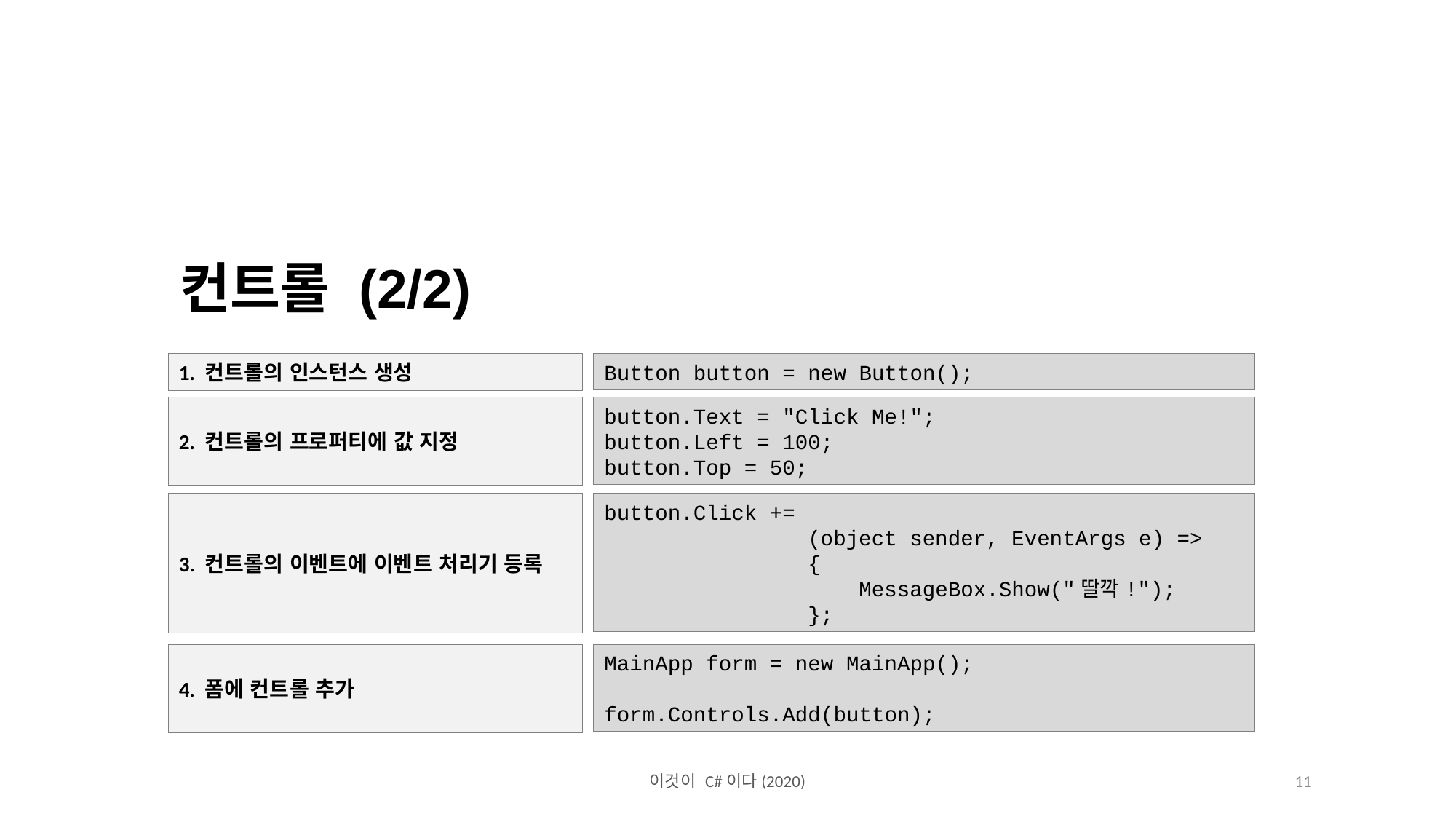

컨트롤 (2/2)
1. 컨트롤의 인스턴스 생성
Button button = new Button();
2. 컨트롤의 프로퍼티에 값 지정
button.Text = "Click Me!";
button.Left = 100;
button.Top = 50;
3. 컨트롤의 이벤트에 이벤트 처리기 등록
button.Click +=
                (object sender, EventArgs e) =>
                {
                    MessageBox.Show("딸깍!");
                };
4. 폼에 컨트롤 추가
MainApp form = new MainApp();

form.Controls.Add(button);
이것이 C#이다(2020)
11